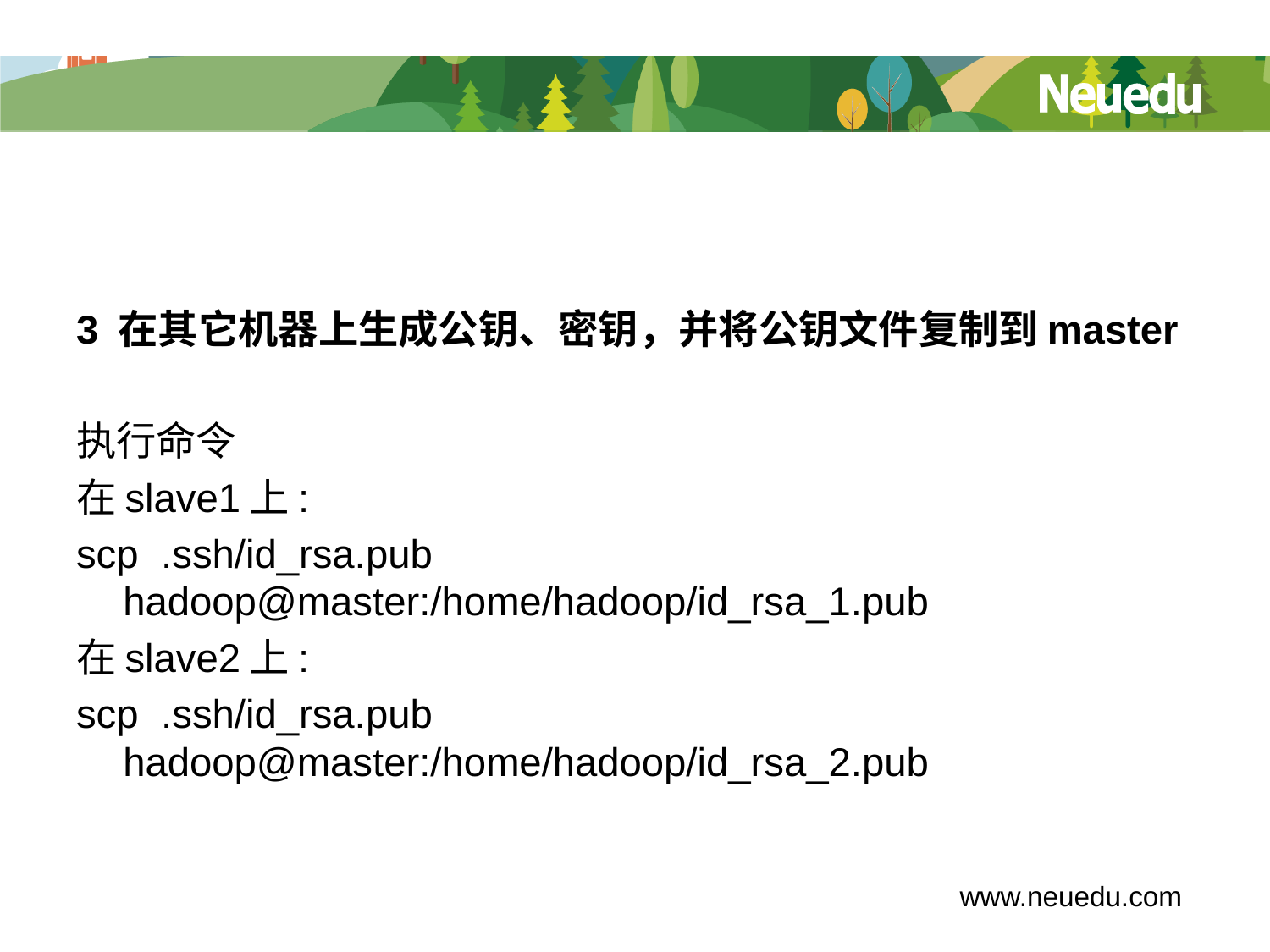

#
3 在其它机器上生成公钥、密钥，并将公钥文件复制到master

执行命令
在slave1上:
scp  .ssh/id_rsa.pub   hadoop@master:/home/hadoop/id_rsa_1.pub
在slave2上:
scp  .ssh/id_rsa.pub  hadoop@master:/home/hadoop/id_rsa_2.pub